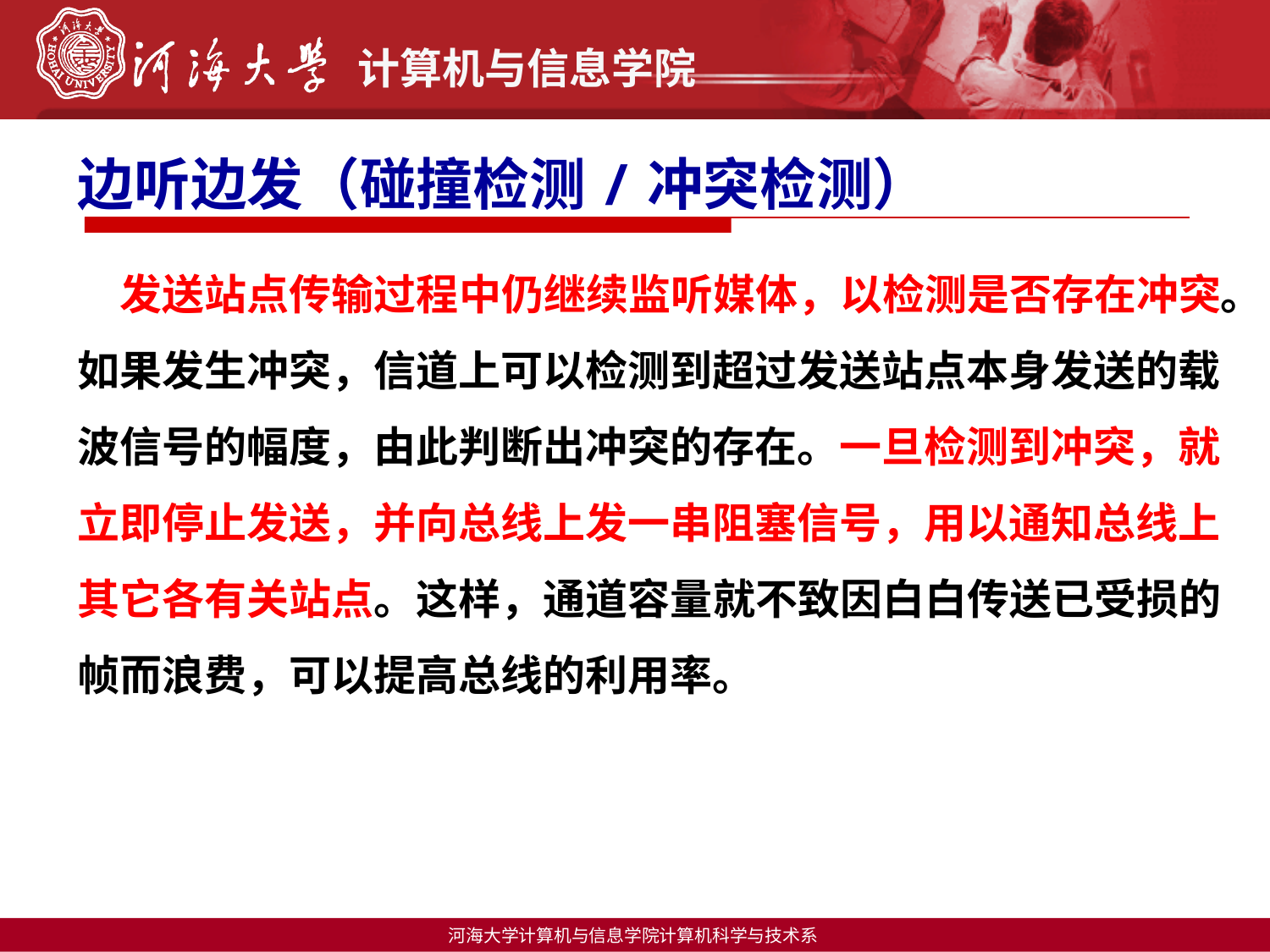

边听边发（碰撞检测/冲突检测）
# 发送站点传输过程中仍继续监听媒体，以检测是否存在冲突。如果发生冲突，信道上可以检测到超过发送站点本身发送的载波信号的幅度，由此判断出冲突的存在。一旦检测到冲突，就立即停止发送，并向总线上发一串阻塞信号，用以通知总线上其它各有关站点。这样，通道容量就不致因白白传送已受损的帧而浪费，可以提高总线的利用率。